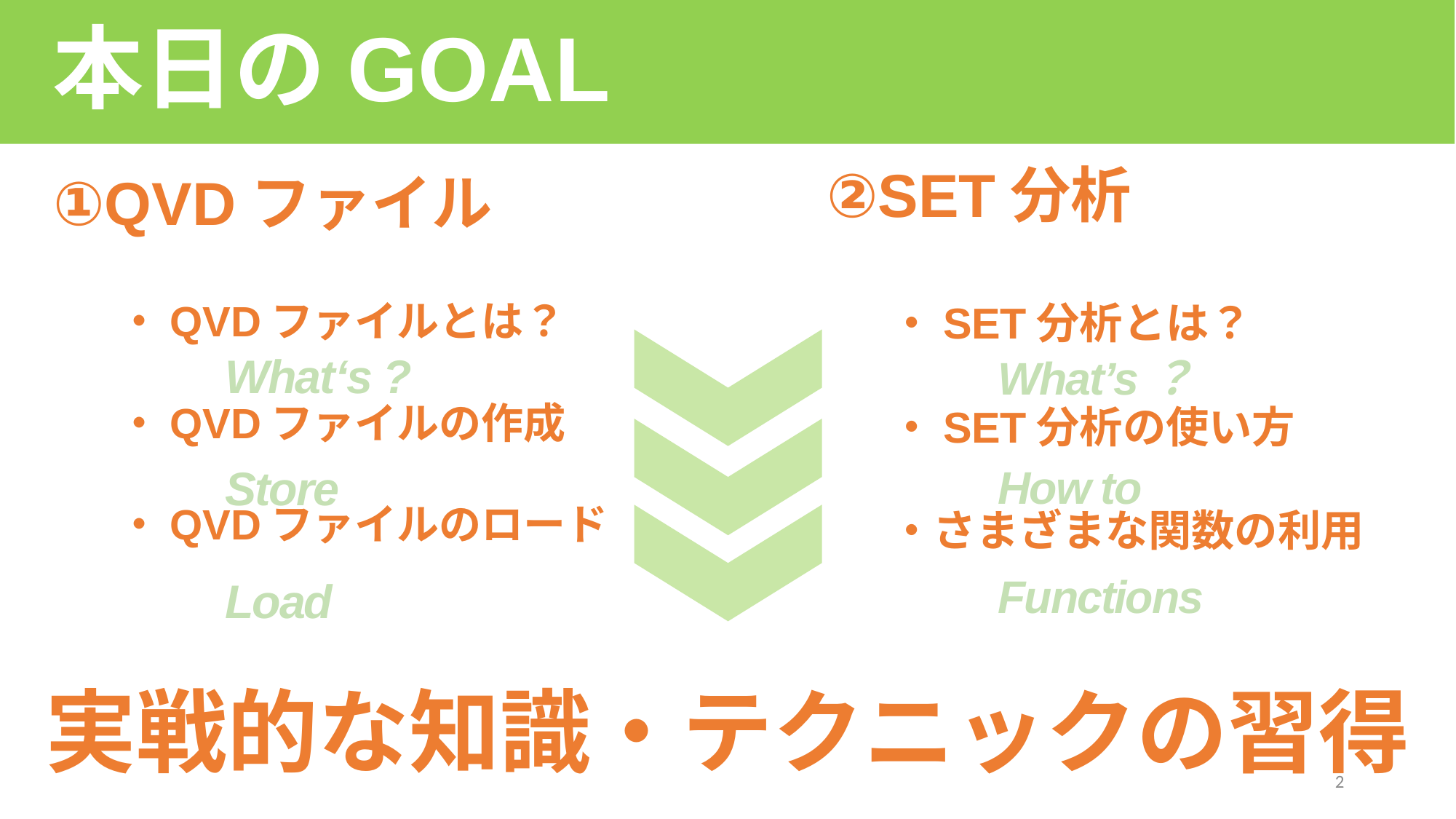

本日のGOAL
②SET分析
# ①QVDファイル
・QVDファイルとは？
・QVDファイルの作成
・QVDファイルのロード
・SET分析とは？
・SET分析の使い方
・さまざまな関数の利用
What‘s ?
Store
Load
What’s？
How to
Functions

実戦的な知識・テクニックの習得
2